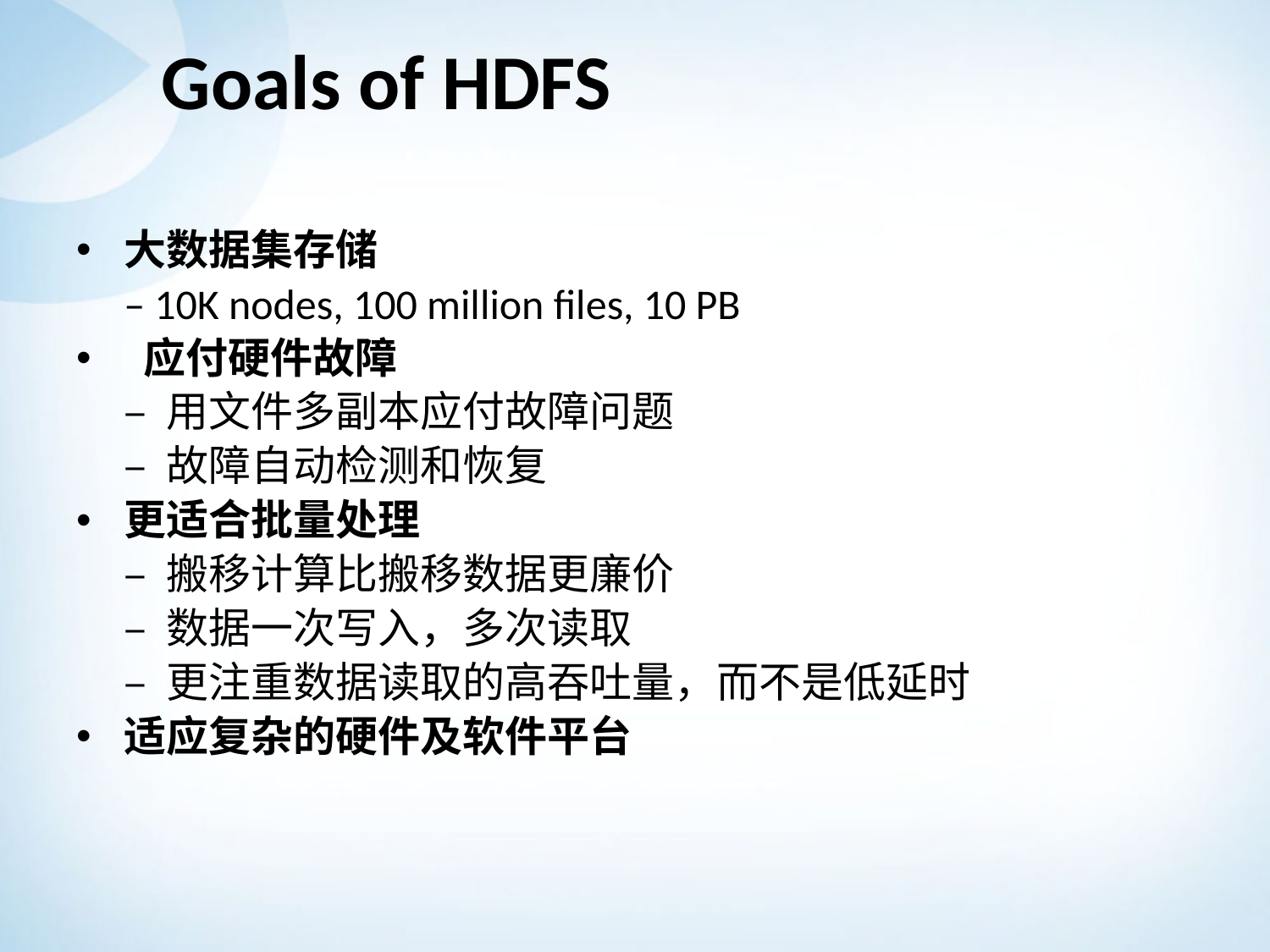

# Goals of HDFS
大数据集存储
	– 10K nodes, 100 million files, 10 PB
 应付硬件故障
	– 用文件多副本应付故障问题
	– 故障自动检测和恢复
更适合批量处理
	– 搬移计算比搬移数据更廉价
	– 数据一次写入，多次读取
	– 更注重数据读取的高吞吐量，而不是低延时
适应复杂的硬件及软件平台